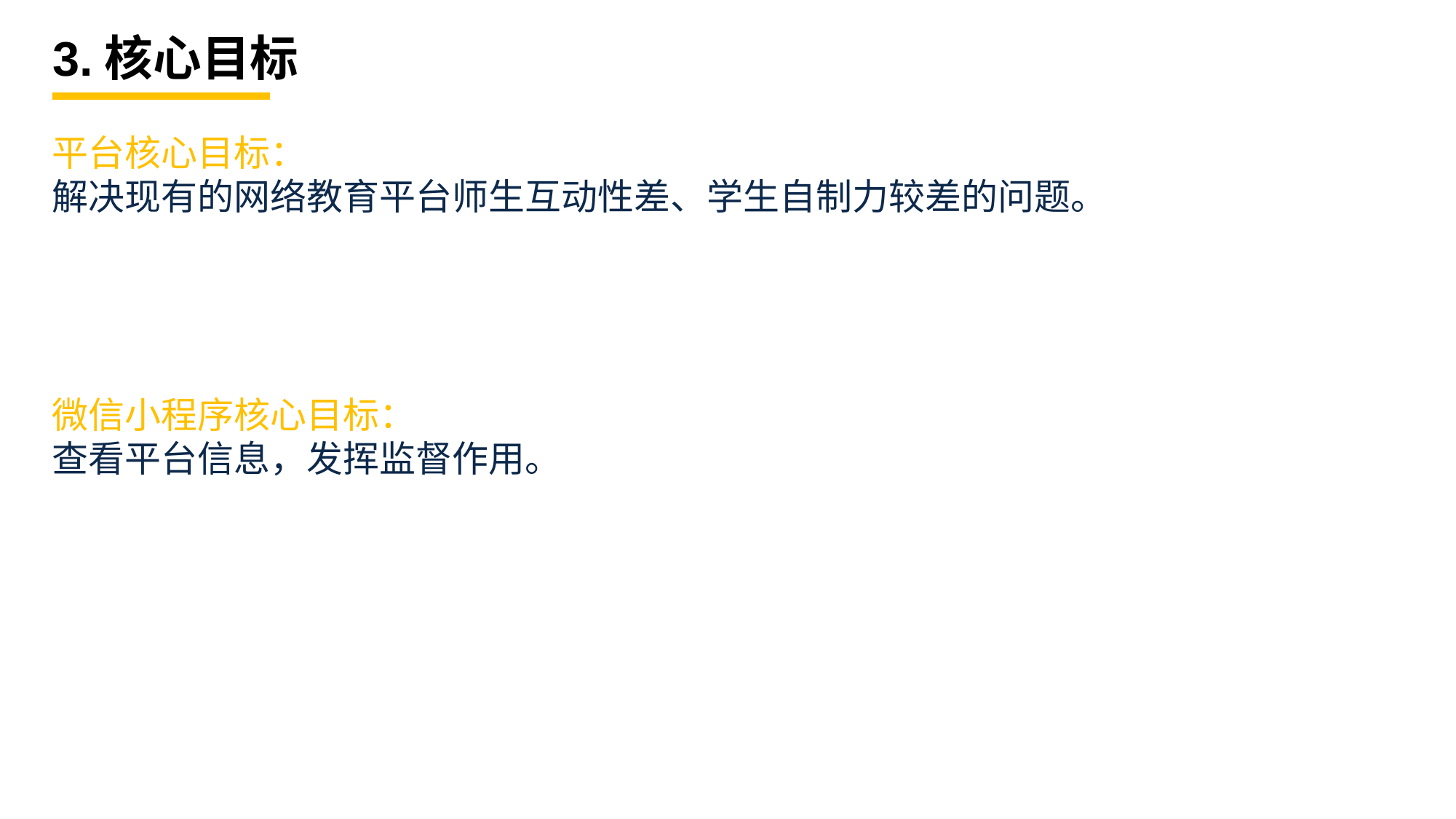

# 3.核心目标
平台核心目标：
解决现有的网络教育平台师生互动性差、学生自制力较差的问题。

微信小程序核心目标：
查看平台信息，发挥监督作用。